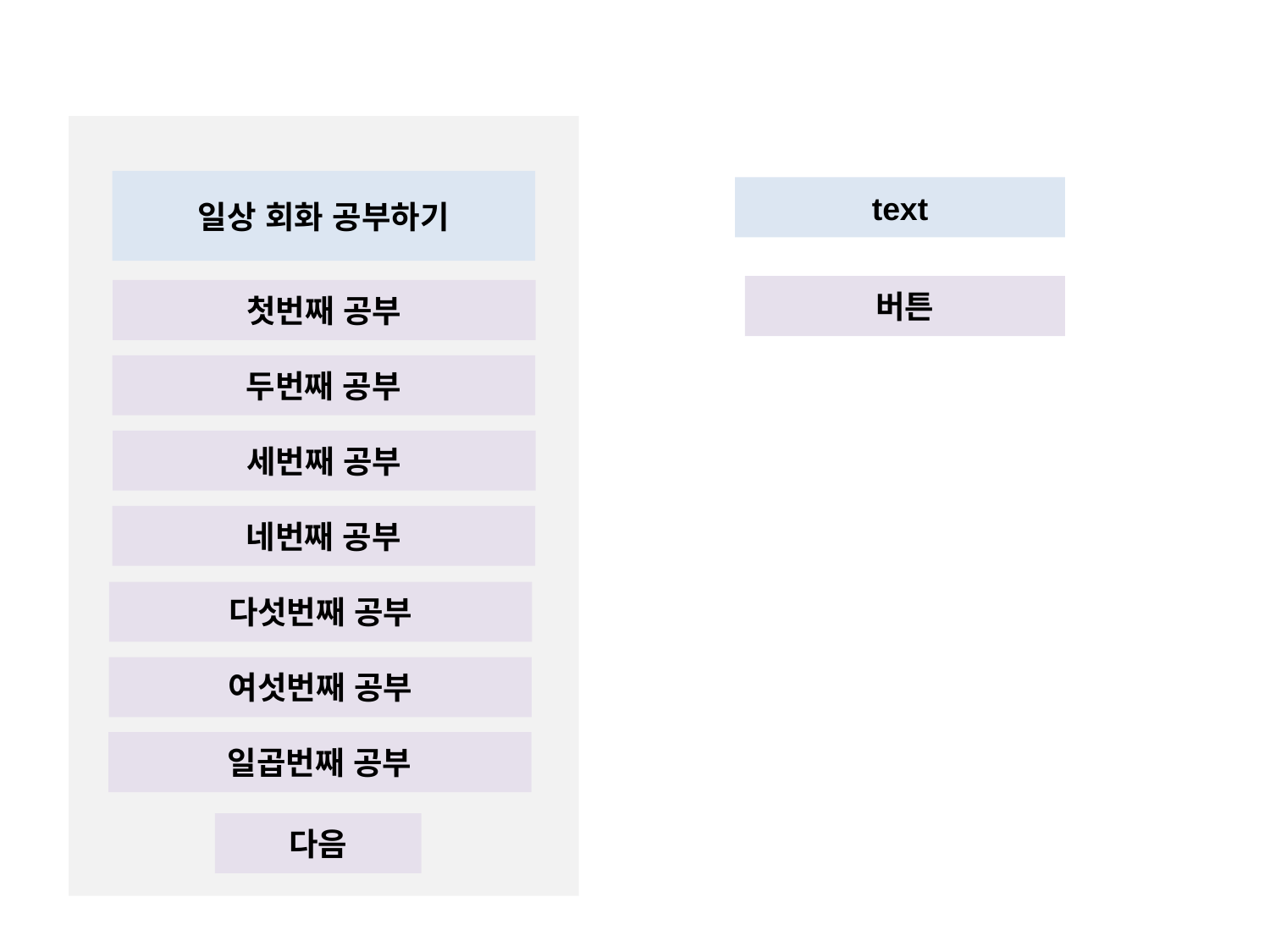

일상 회화 공부하기
text
버튼
첫번째 공부
두번째 공부
세번째 공부
네번째 공부
다섯번째 공부
여섯번째 공부
일곱번째 공부
다음